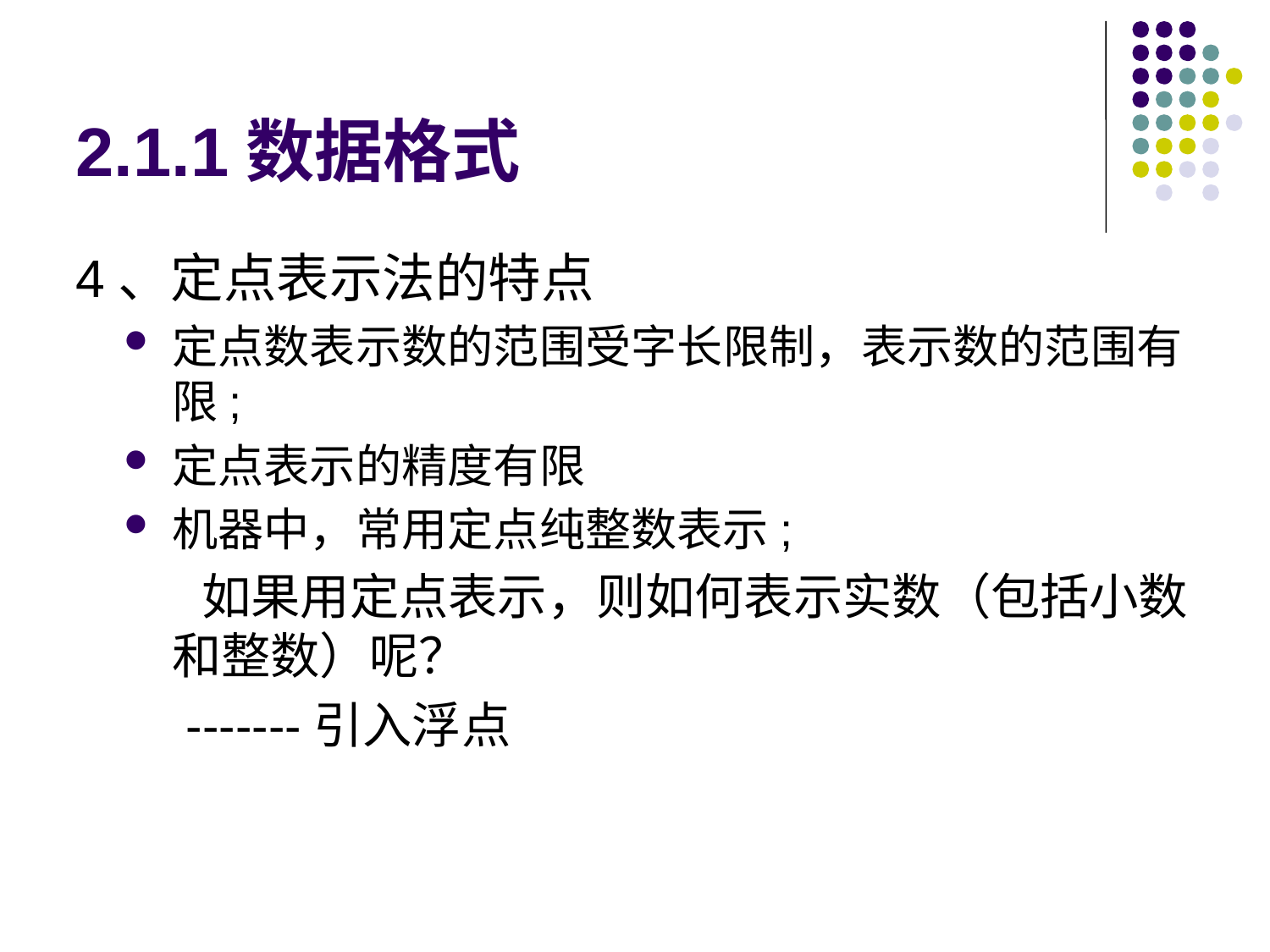

# 2.1.1数据格式
4、定点表示法的特点
定点数表示数的范围受字长限制，表示数的范围有限;
定点表示的精度有限
机器中，常用定点纯整数表示;
      如果用定点表示，则如何表示实数（包括小数和整数）呢？
 -------引入浮点

42